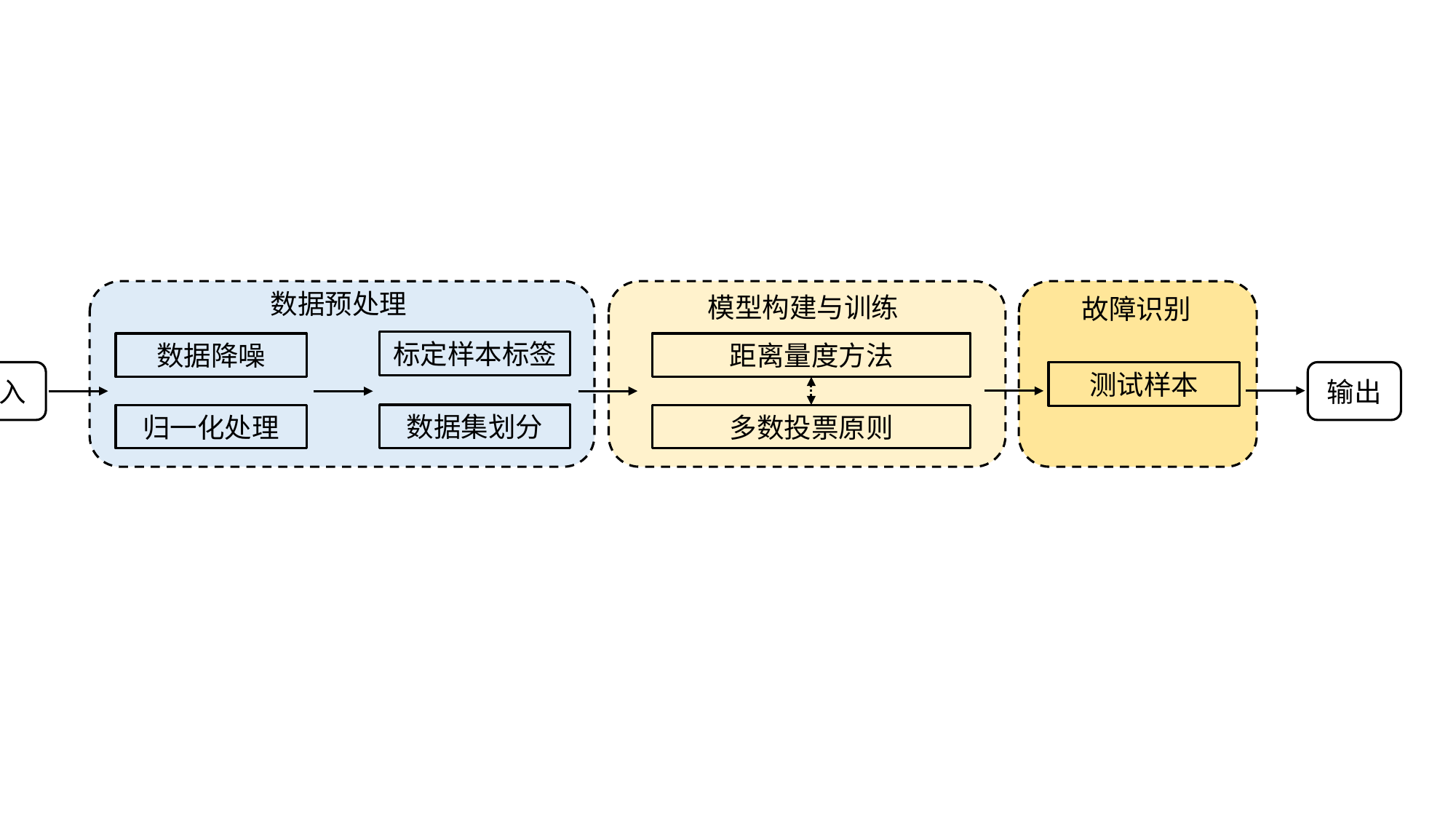

故障识别
测试样本

数据预处理
标定样本标签
数据降噪
数据集划分
归一化处理

模型构建与训练
距离量度方法
多数投票原则
输入
输出